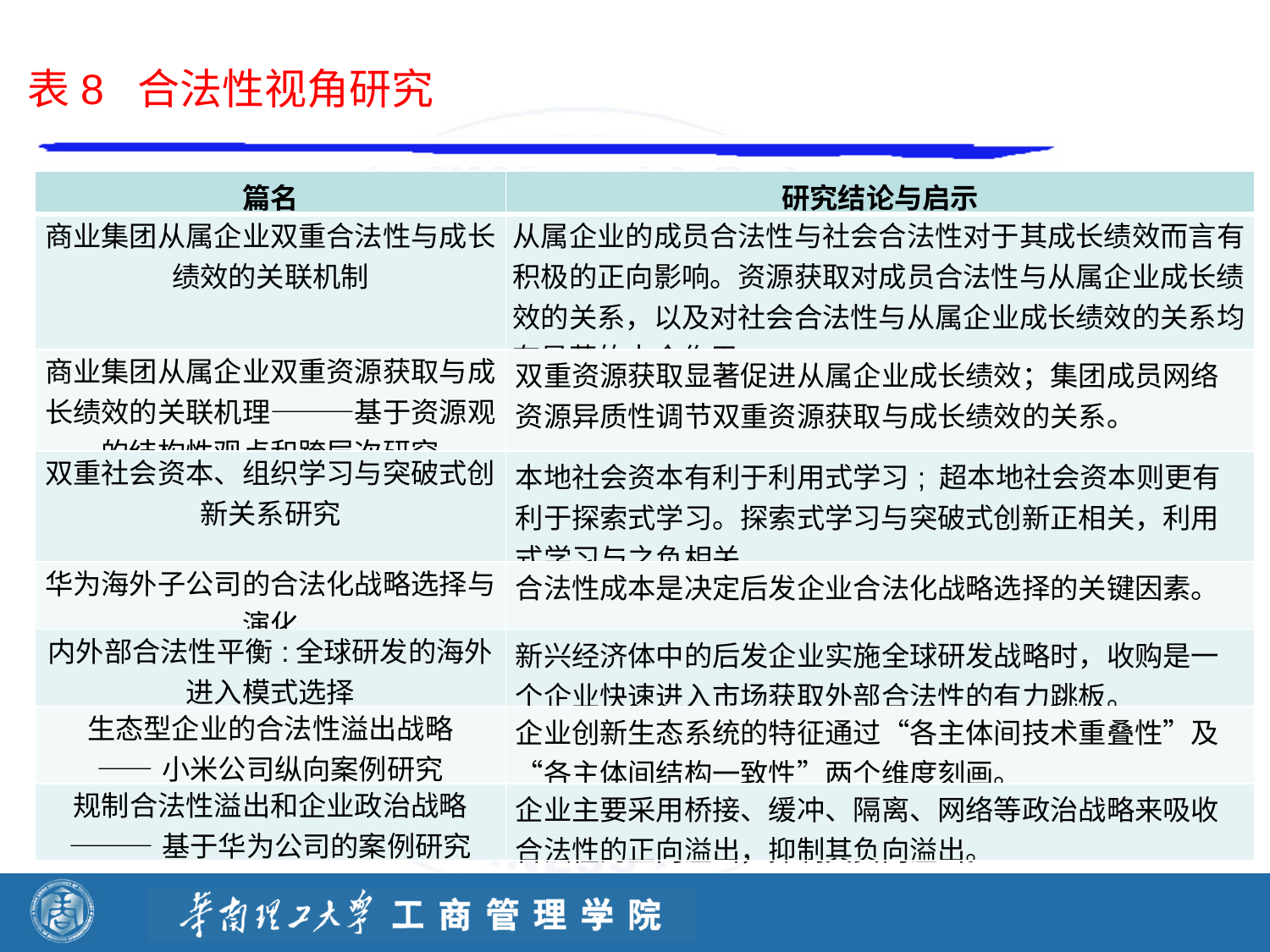

表8  合法性视角研究
| 篇名 | 研究结论与启示 |
| --- | --- |
| 商业集团从属企业双重合法性与成长绩效的关联机制 | 从属企业的成员合法性与社会合法性对于其成长绩效而言有积极的正向影响。资源获取对成员合法性与从属企业成长绩效的关系，以及对社会合法性与从属企业成长绩效的关系均有显著的中介作用。 |
| 商业集团从属企业双重资源获取与成长绩效的关联机理———基于资源观的结构性观点和跨层次研究 | 双重资源获取显著促进从属企业成长绩效；集团成员网络资源异质性调节双重资源获取与成长绩效的关系。 |
| 双重社会资本、组织学习与突破式创新关系研究 | 本地社会资本有利于利用式学习; 超本地社会资本则更有利于探索式学习。探索式学习与突破式创新正相关，利用式学习与之负相关。 |
| 华为海外子公司的合法化战略选择与演化 | 合法性成本是决定后发企业合法化战略选择的关键因素。 |
| 内外部合法性平衡:全球研发的海外进入模式选择 | 新兴经济体中的后发企业实施全球研发战略时，收购是一个企业快速进入市场获取外部合法性的有力跳板。 |
| 生态型企业的合法性溢出战略 ——小米公司纵向案例研究 | 企业创新生态系统的特征通过“各主体间技术重叠性”及“各主体间结构一致性”两个维度刻画。 |
| 规制合法性溢出和企业政治战略 ———基于华为公司的案例研究 | 企业主要采用桥接、缓冲、隔离、网络等政治战略来吸收合法性的正向溢出，抑制其负向溢出。 |